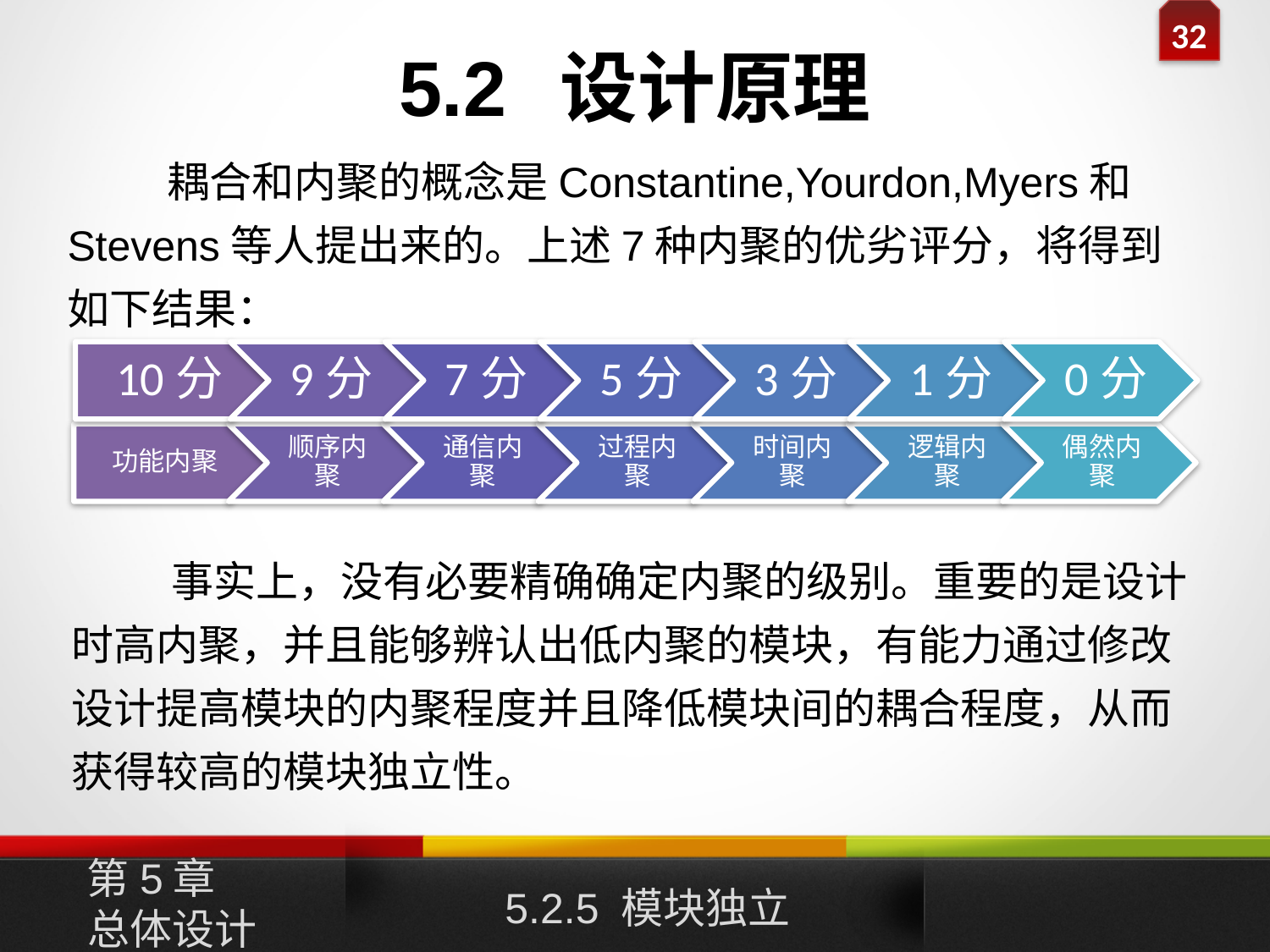

# 5.2  设计原理
耦合和内聚的概念是Constantine,Yourdon,Myers和Stevens等人提出来的。上述7种内聚的优劣评分，将得到如下结果：
10分
9分
7分
5分
3分
1分
0分
功能内聚
顺序内聚
通信内聚
过程内聚
时间内聚
逻辑内聚
偶然内聚
事实上，没有必要精确确定内聚的级别。重要的是设计时高内聚，并且能够辨认出低内聚的模块，有能力通过修改设计提高模块的内聚程度并且降低模块间的耦合程度，从而获得较高的模块独立性。
第5章
总体设计
5.2.5 模块独立